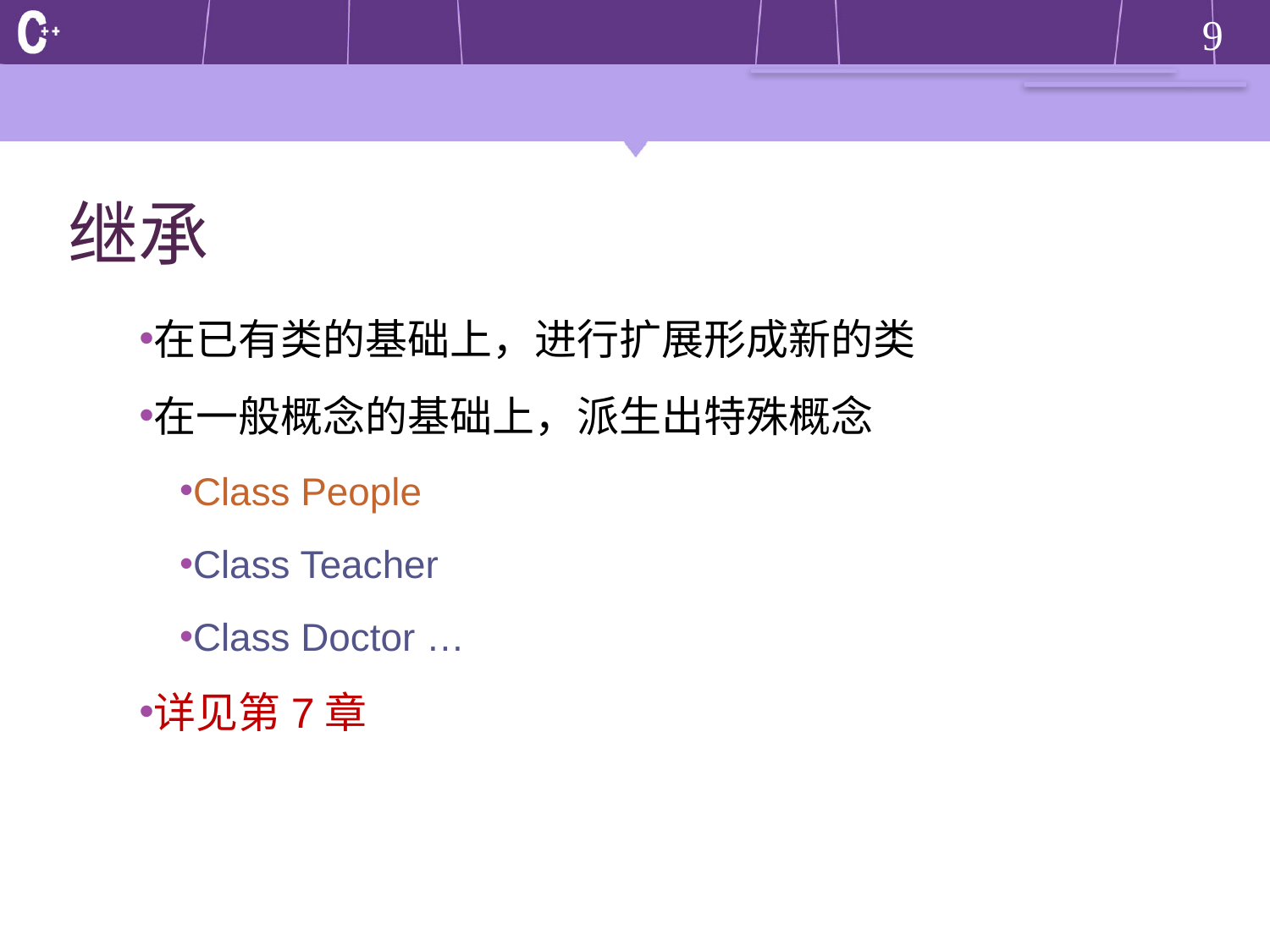

# 继承
在已有类的基础上，进行扩展形成新的类
在一般概念的基础上，派生出特殊概念
Class People
Class Teacher
Class Doctor …
详见第7章